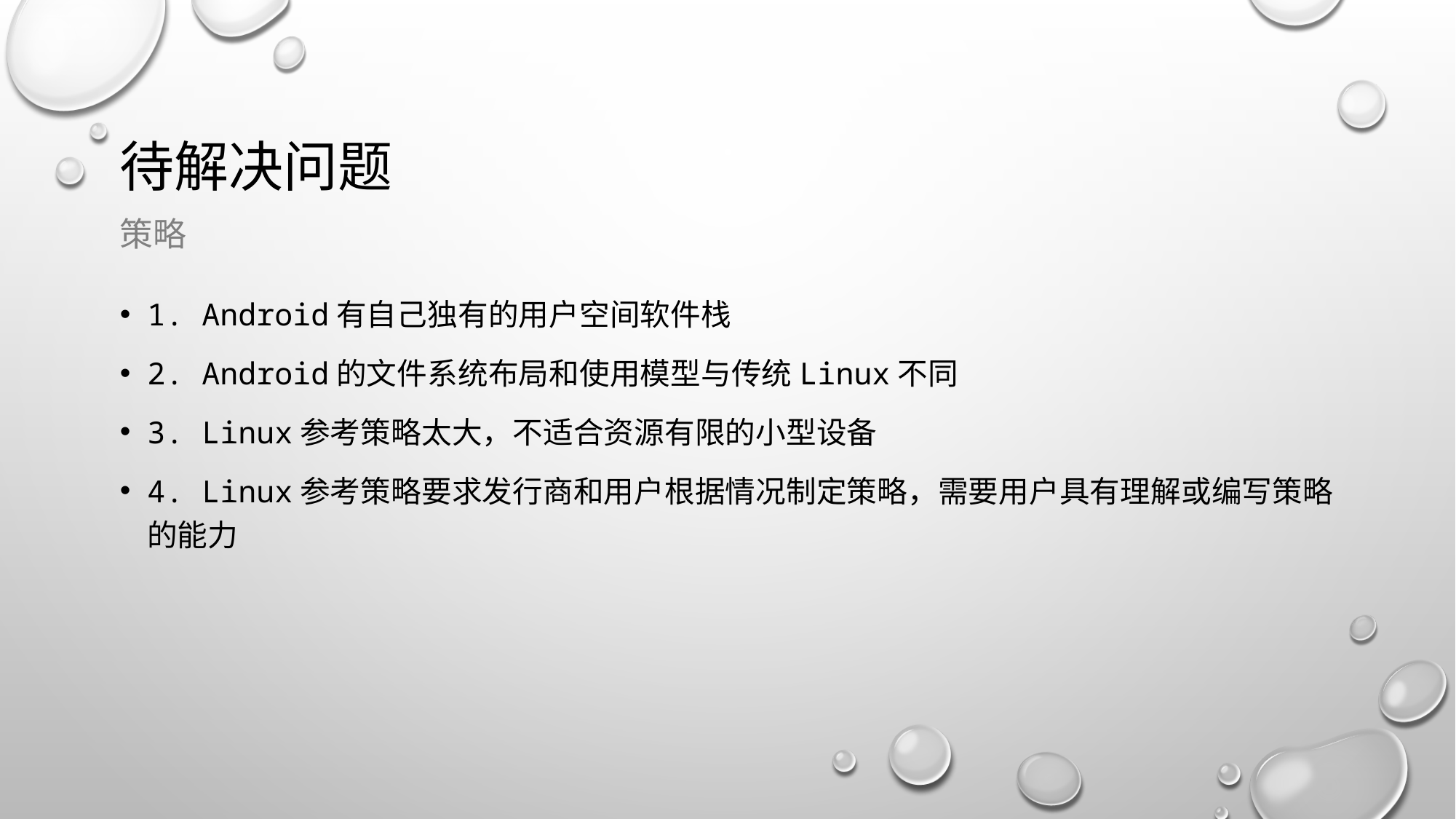

# 待解决问题
策略
1. Android有自己独有的用户空间软件栈
2. Android的文件系统布局和使用模型与传统Linux不同
3. Linux参考策略太大，不适合资源有限的小型设备
4. Linux参考策略要求发行商和用户根据情况制定策略，需要用户具有理解或编写策略的能力